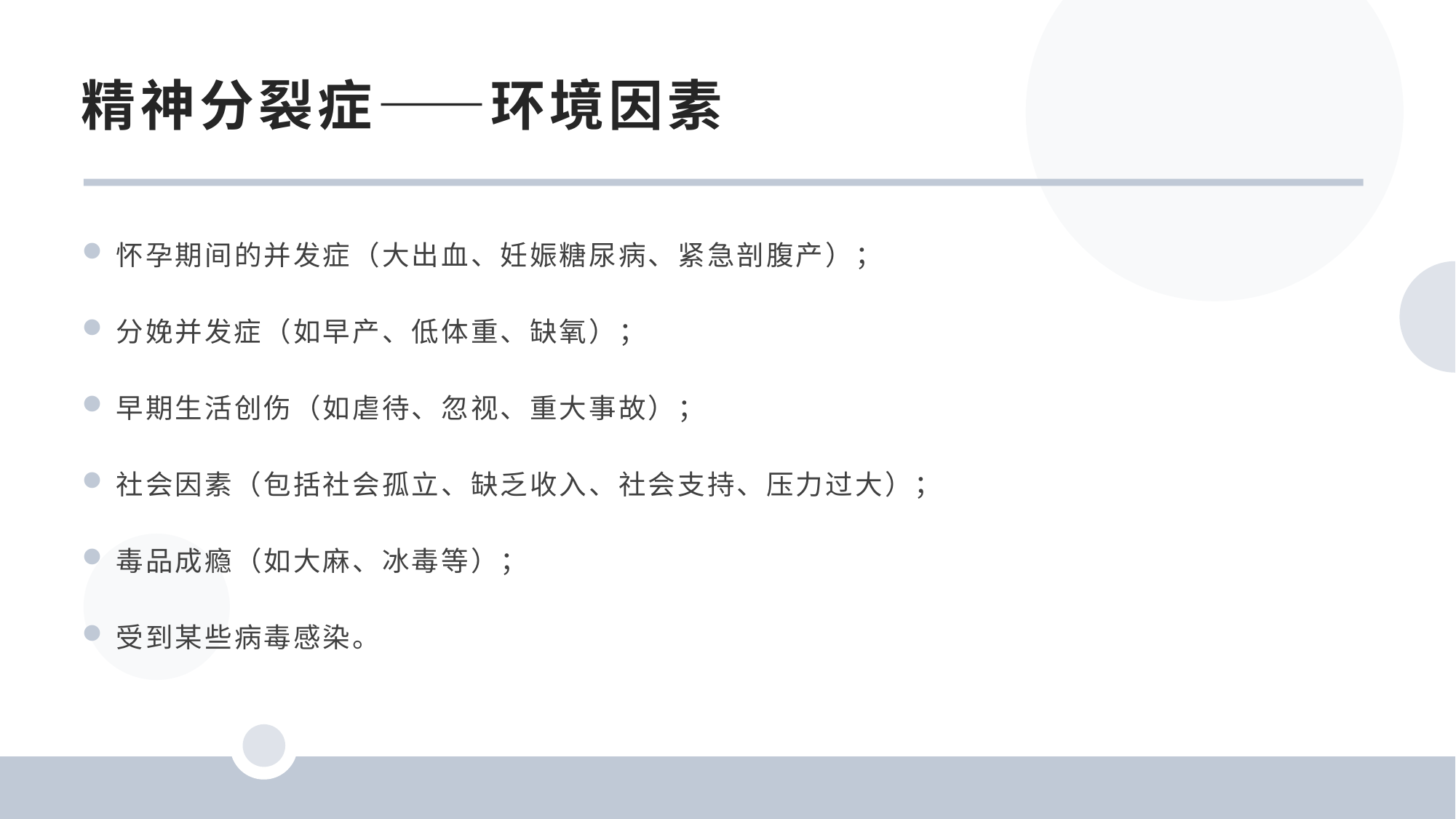

精神分裂症——环境因素

怀孕期间的并发症（大出血、妊娠糖尿病、紧急剖腹产）；
分娩并发症（如早产、低体重、缺氧）；
早期生活创伤（如虐待、忽视、重大事故）；
社会因素（包括社会孤立、缺乏收入、社会支持、压力过大）；
毒品成瘾（如大麻、冰毒等）；
受到某些病毒感染。